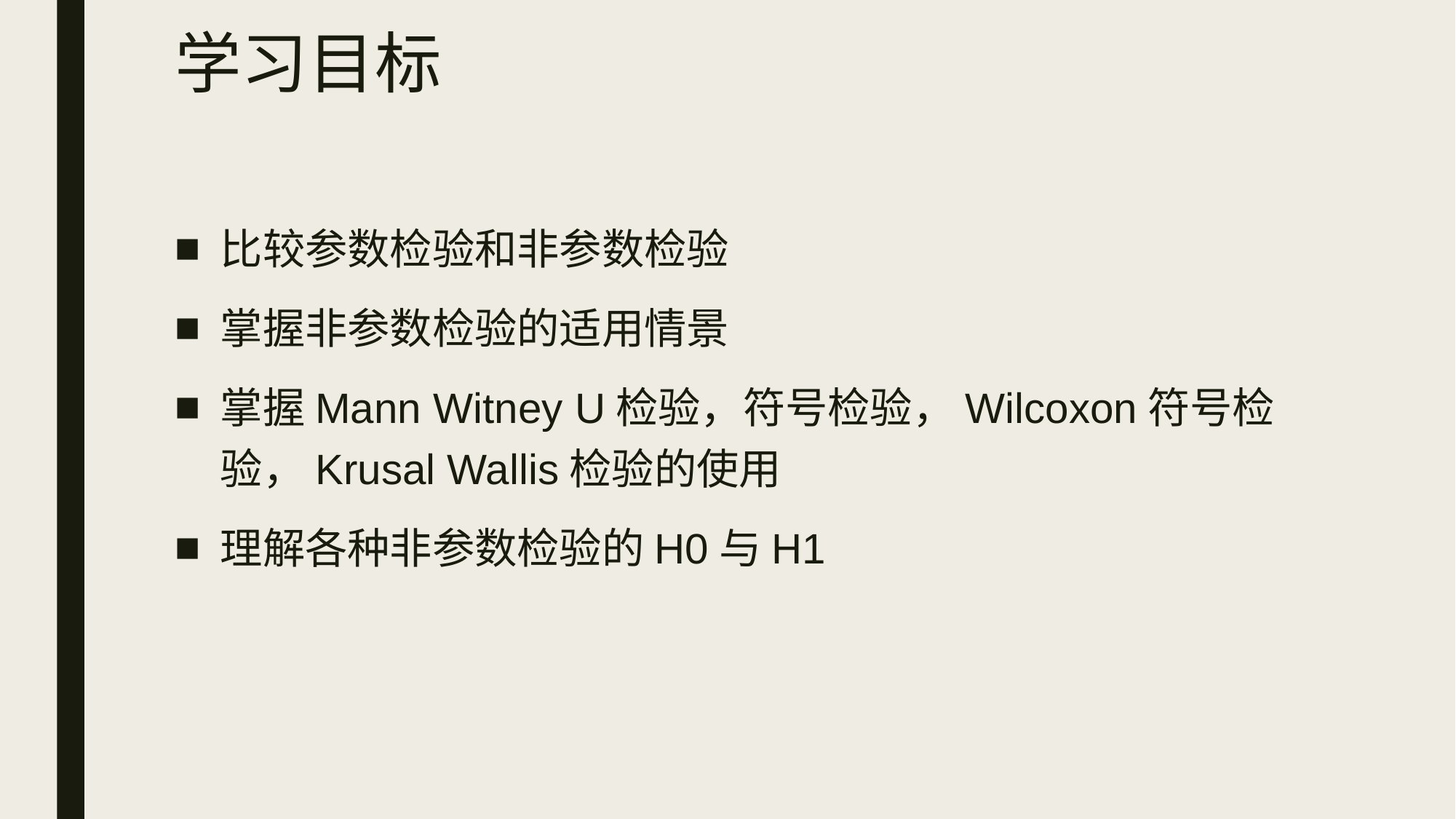

# 学习目标
比较参数检验和非参数检验
掌握非参数检验的适用情景
掌握Mann Witney U检验，符号检验，Wilcoxon符号检验，Krusal Wallis检验的使用
理解各种非参数检验的H0与H1